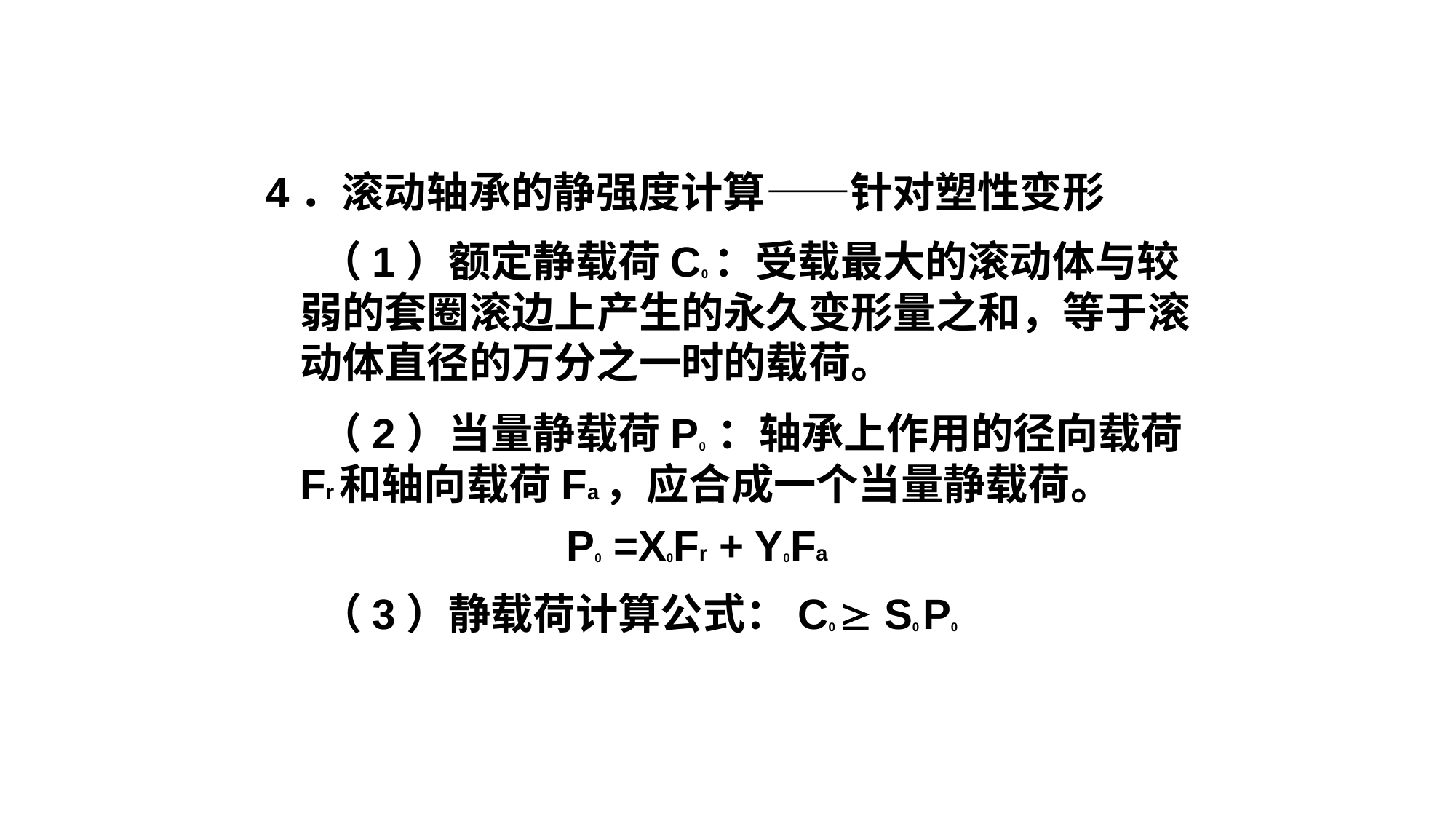

4．滚动轴承的静强度计算——针对塑性变形
 （1）额定静载荷C0：受载最大的滚动体与较弱的套圈滚边上产生的永久变形量之和，等于滚动体直径的万分之一时的载荷。
 （2）当量静载荷P0 ：轴承上作用的径向载荷Fr和轴向载荷Fa，应合成一个当量静载荷。
P0 =X0Fr + Y0Fa
 （3）静载荷计算公式：C0 ≥ S0 P0